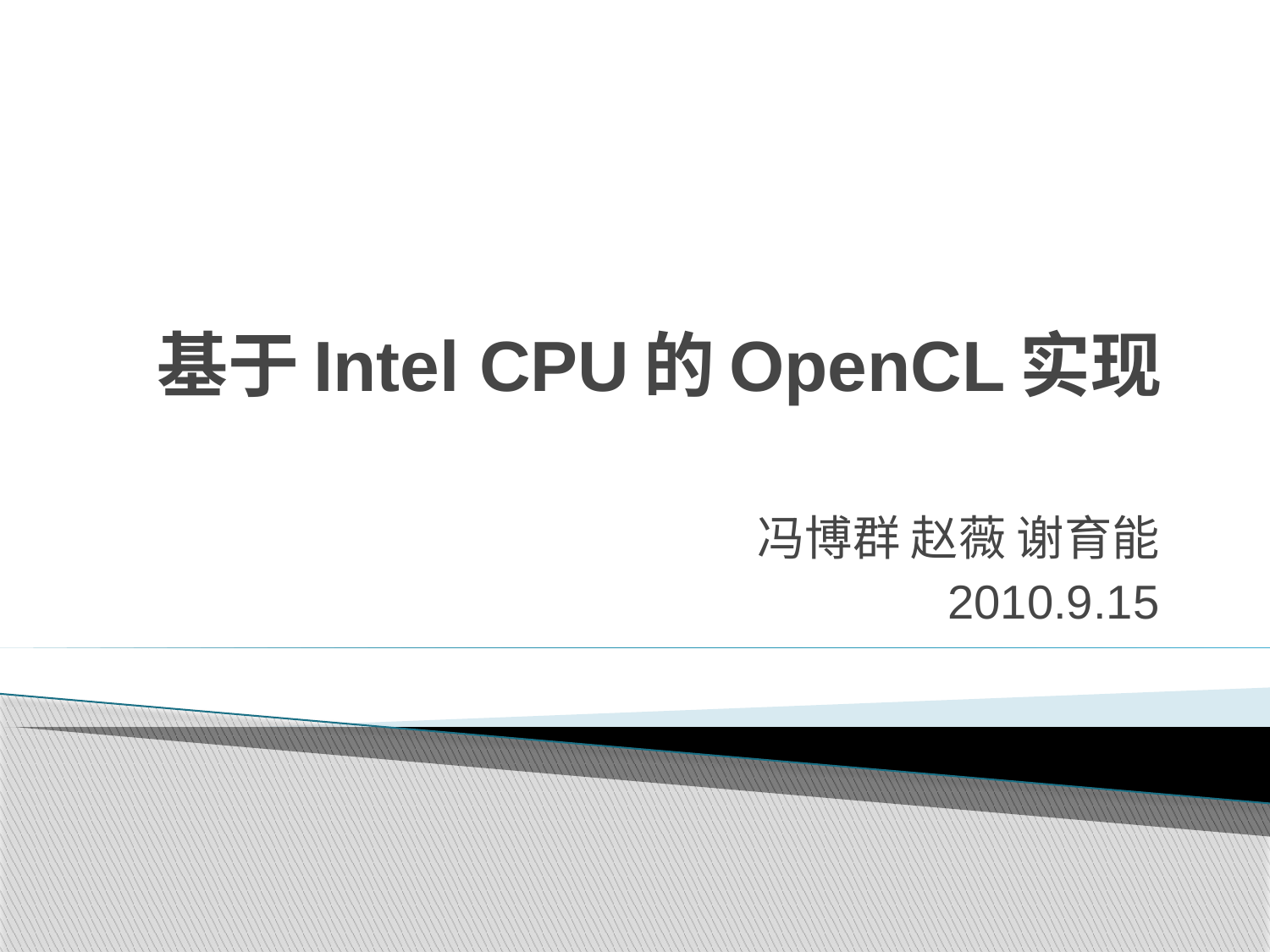

# 基于Intel CPU的OpenCL实现
冯博群 赵薇 谢育能
2010.9.15